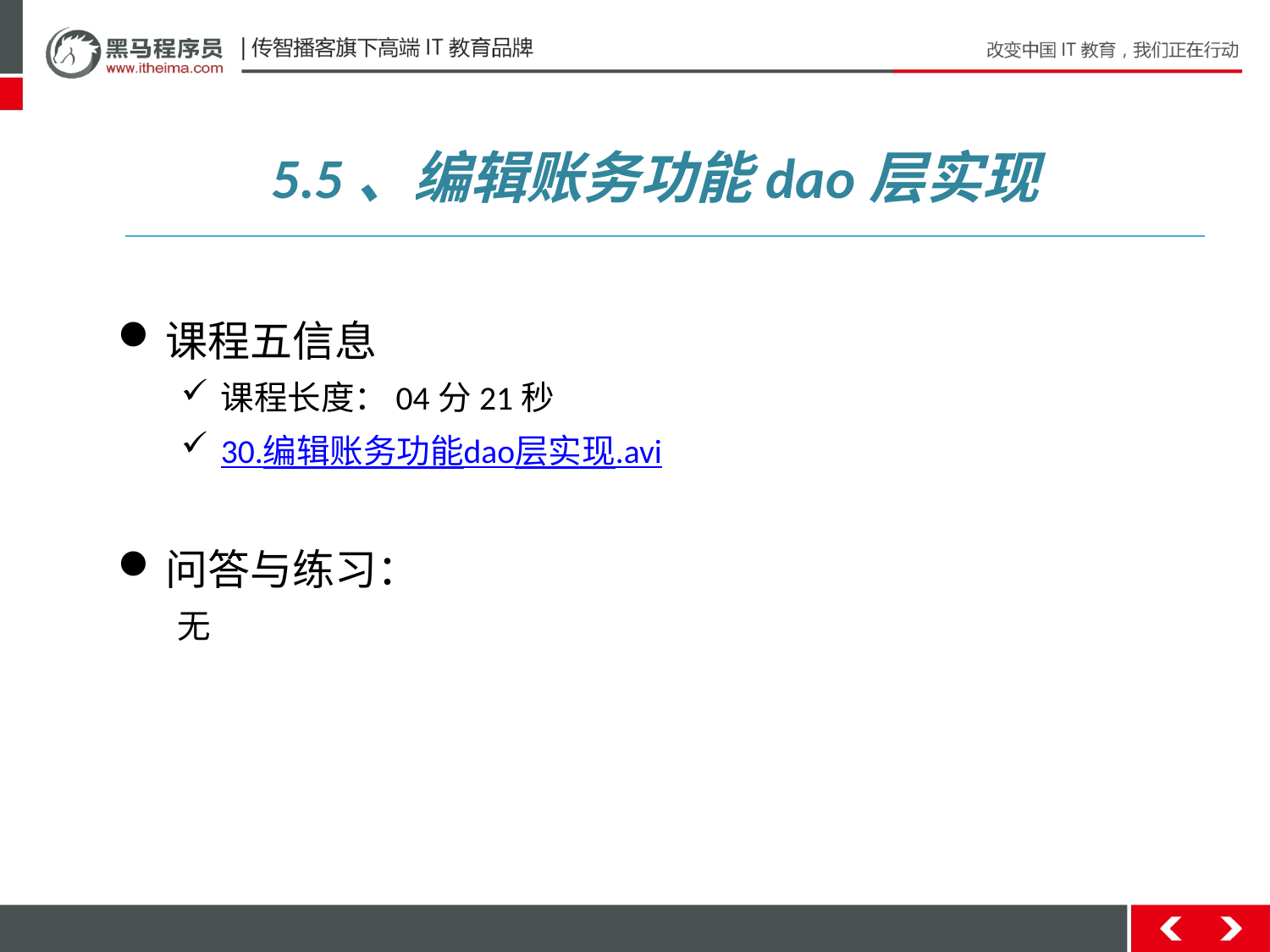

5.5、编辑账务功能dao层实现

课程五信息
课程长度：04分21秒
30.编辑账务功能dao层实现.avi

问答与练习：
       无